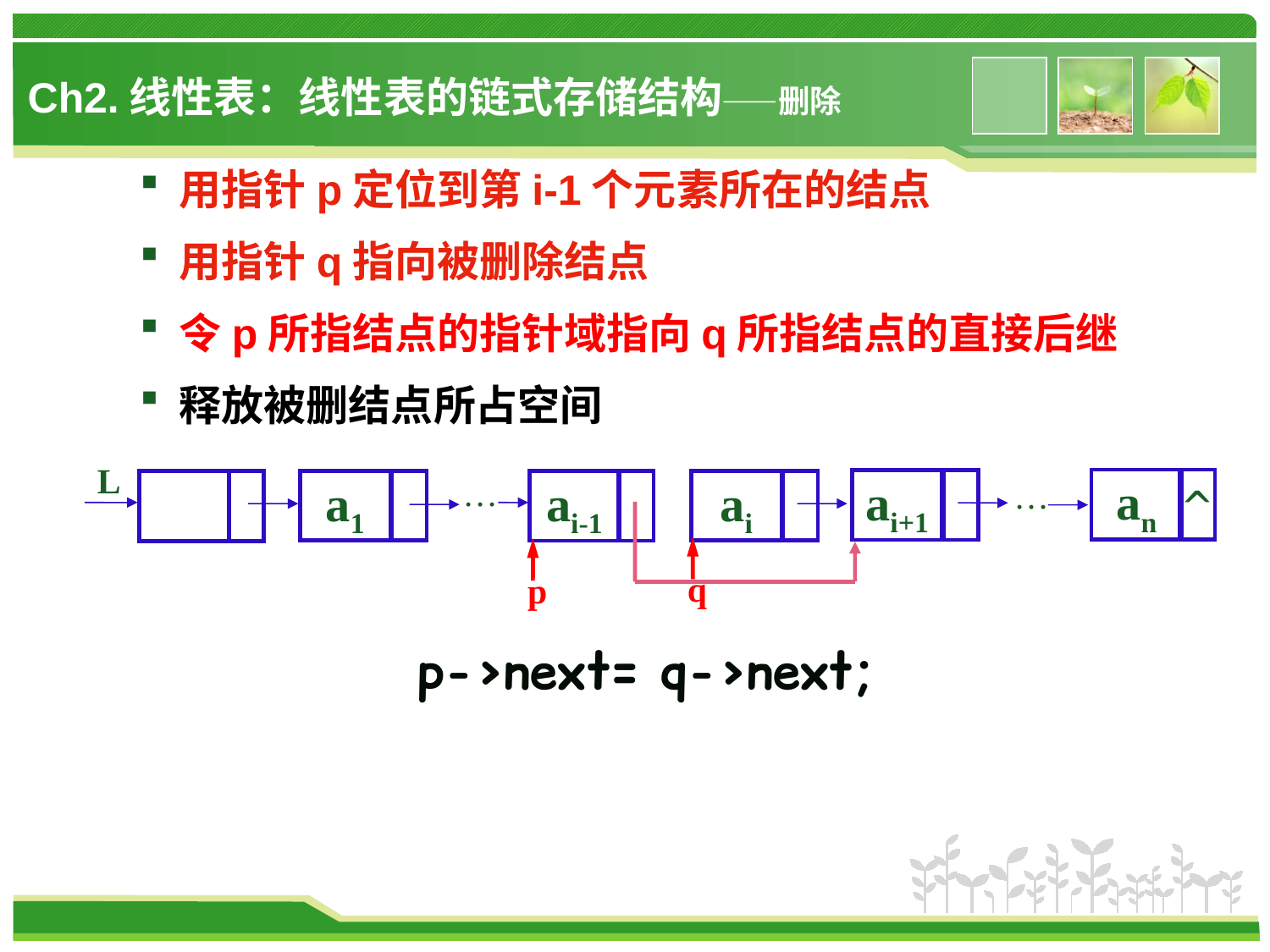

# Ch2.线性表：线性表的链式存储结构——删除
用指针p定位到第i-1个元素所在的结点
用指针q指向被删除结点
令p所指结点的指针域指向q所指结点的直接后继
释放被删结点所占空间

L
…
…
an
^
ai+1

a1

ai

ai-1

q
p

 p->next= q->next;
66